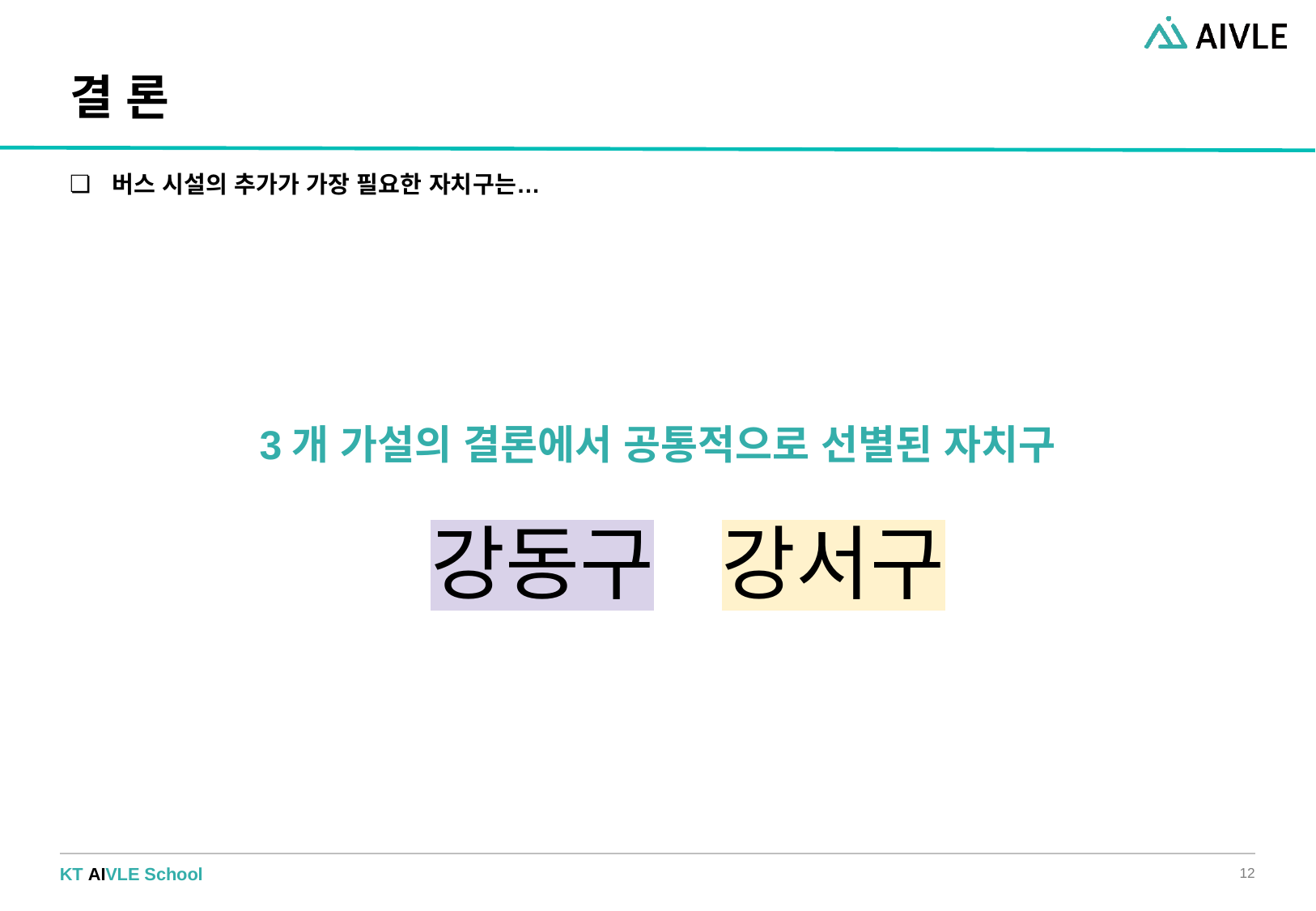

# 결 론
버스 시설의 추가가 가장 필요한 자치구는…

3개 가설의 결론에서 공통적으로 선별된 자치구

강동구   강서구